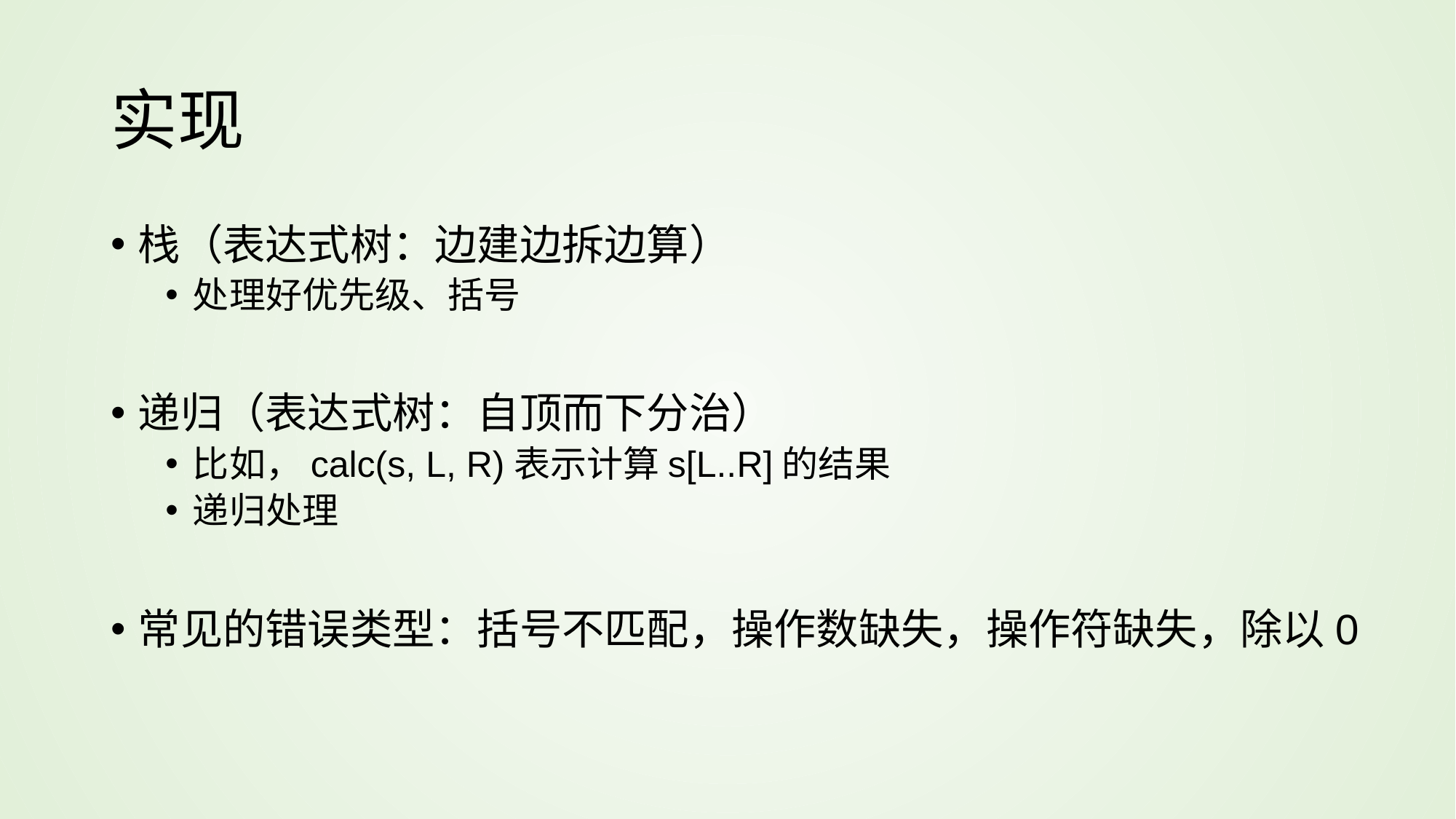

# 实现
栈（表达式树：边建边拆边算）
处理好优先级、括号

递归（表达式树：自顶而下分治）
比如，calc(s, L, R)表示计算s[L..R]的结果
递归处理

常见的错误类型：括号不匹配，操作数缺失，操作符缺失，除以0